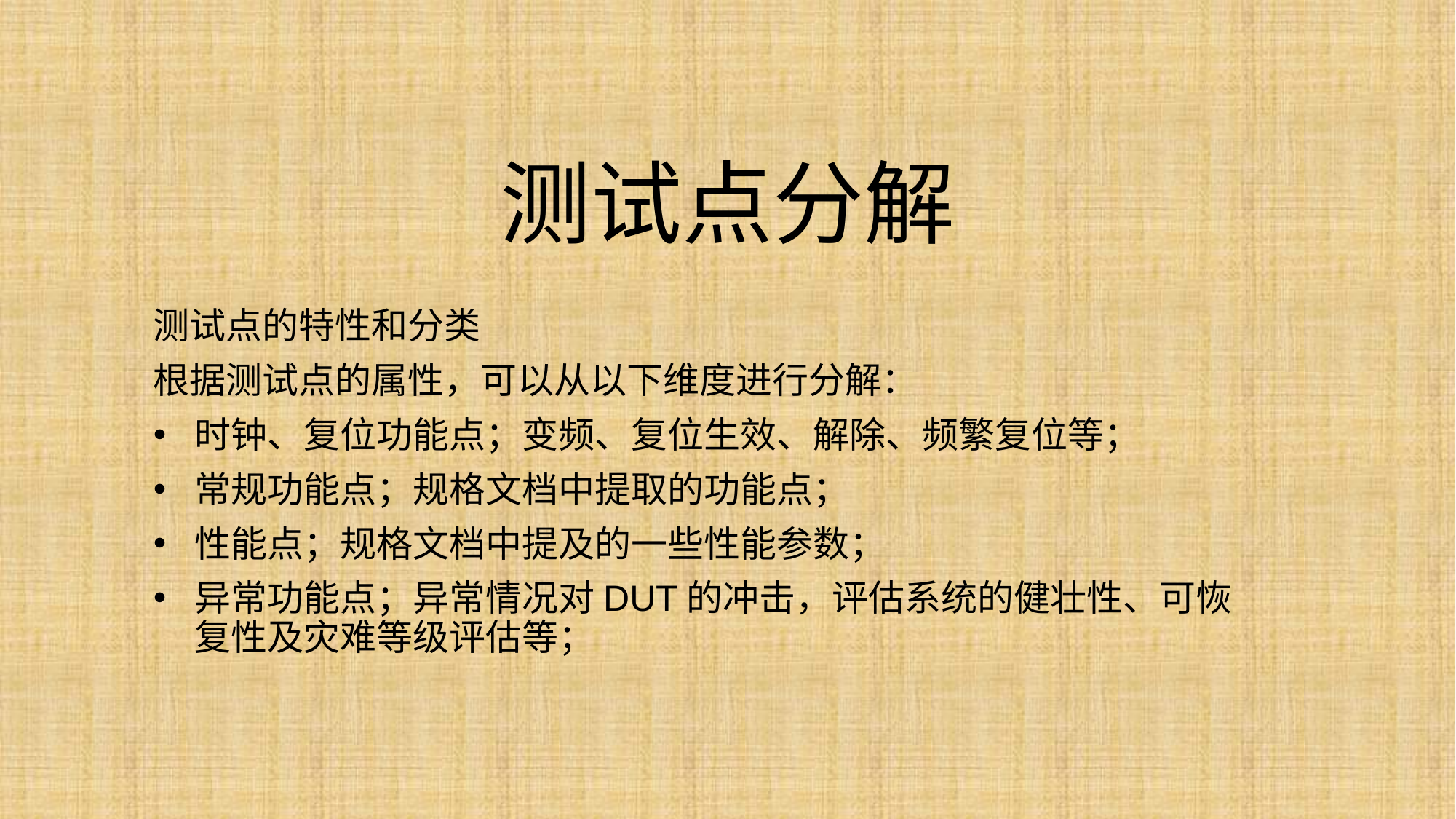

# 测试点分解
测试点的特性和分类
根据测试点的属性，可以从以下维度进行分解：
时钟、复位功能点；变频、复位生效、解除、频繁复位等；
常规功能点；规格文档中提取的功能点；
性能点；规格文档中提及的一些性能参数；
异常功能点；异常情况对DUT的冲击，评估系统的健壮性、可恢复性及灾难等级评估等；